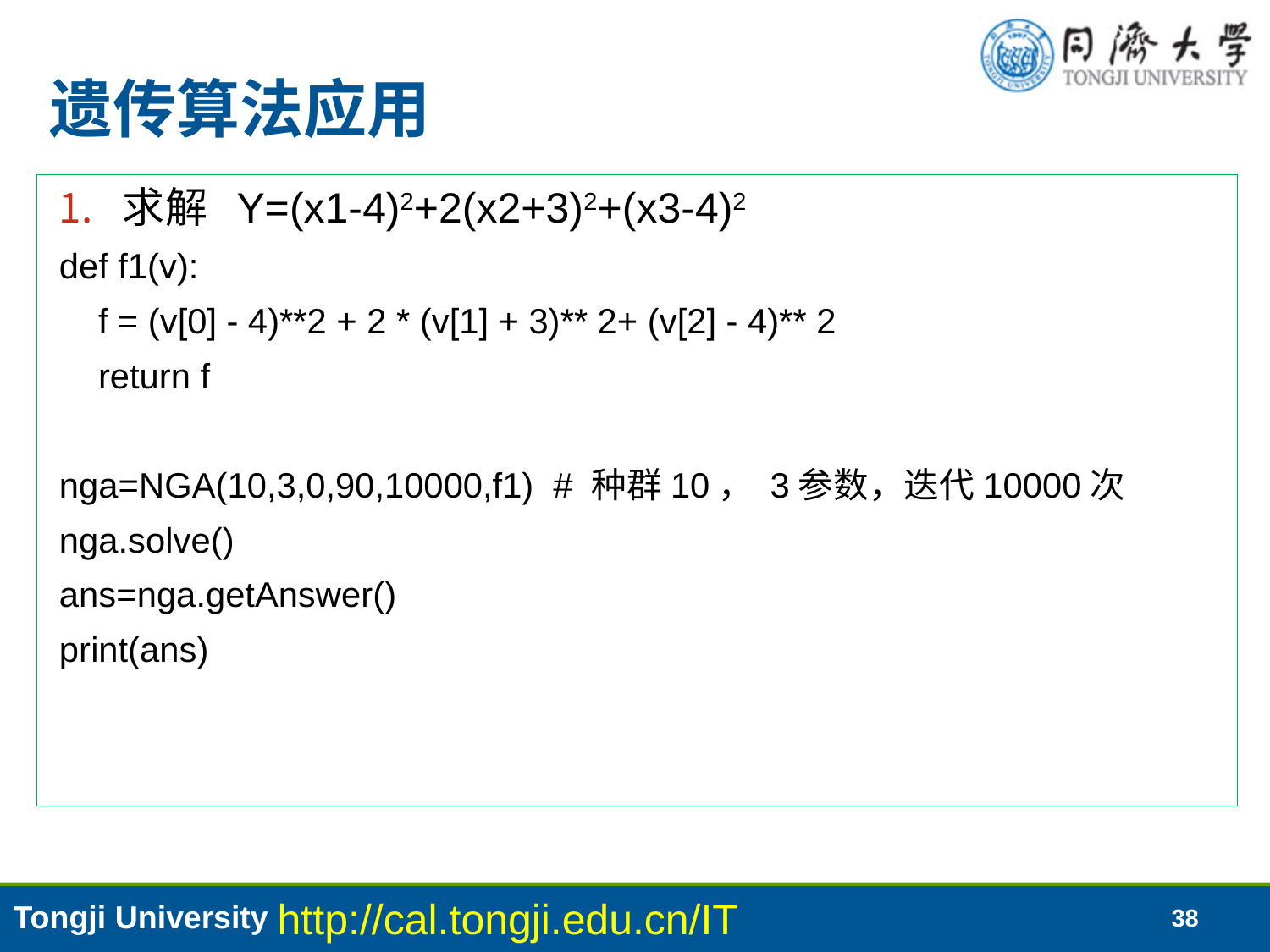

# 遗传算法应用
求解  Y=(x1-4)2+2(x2+3)2+(x3-4)2
def f1(v):
    f = (v[0] - 4)**2 + 2 * (v[1] + 3)** 2+ (v[2] - 4)** 2
    return f

nga=NGA(10,3,0,90,10000,f1)  # 种群10， 3参数，迭代10000次
nga.solve()
ans=nga.getAnswer()
print(ans)